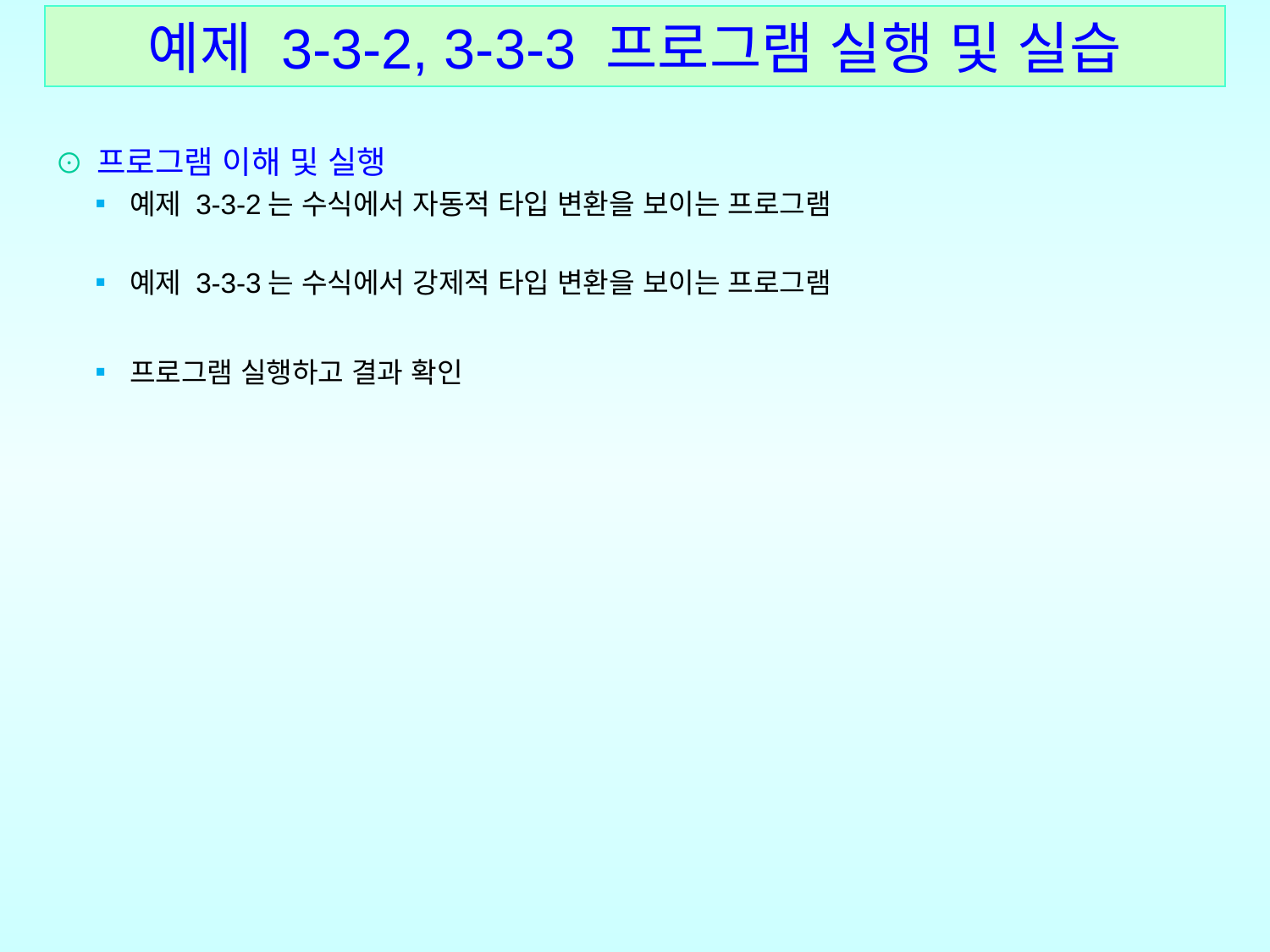

예제 3-3-2, 3-3-3 프로그램 실행 및 실습
⊙ 프로그램 이해 및 실행
    ▪ 예제 3-3-2는 수식에서 자동적 타입 변환을 보이는 프로그램

    ▪ 예제 3-3-3는 수식에서 강제적 타입 변환을 보이는 프로그램

    ▪ 프로그램 실행하고 결과 확인